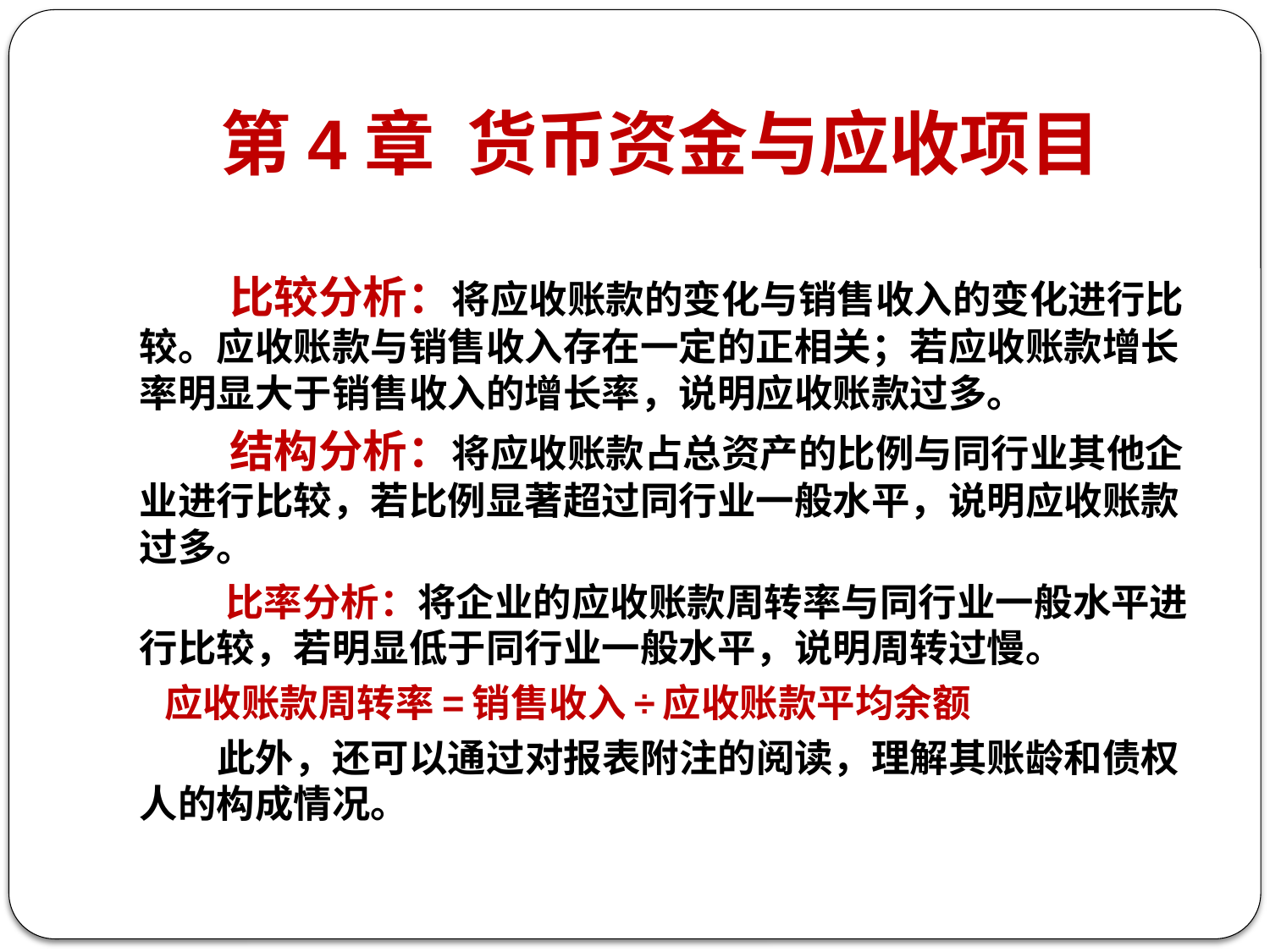

# 第4章  货币资金与应收项目

        比较分析：将应收账款的变化与销售收入的变化进行比较。应收账款与销售收入存在一定的正相关；若应收账款增长率明显大于销售收入的增长率，说明应收账款过多。
        结构分析：将应收账款占总资产的比例与同行业其他企业进行比较，若比例显著超过同行业一般水平，说明应收账款过多。
         比率分析：将企业的应收账款周转率与同行业一般水平进行比较，若明显低于同行业一般水平，说明周转过慢。
  应收账款周转率=销售收入÷应收账款平均余额
        此外，还可以通过对报表附注的阅读，理解其账龄和债权人的构成情况。